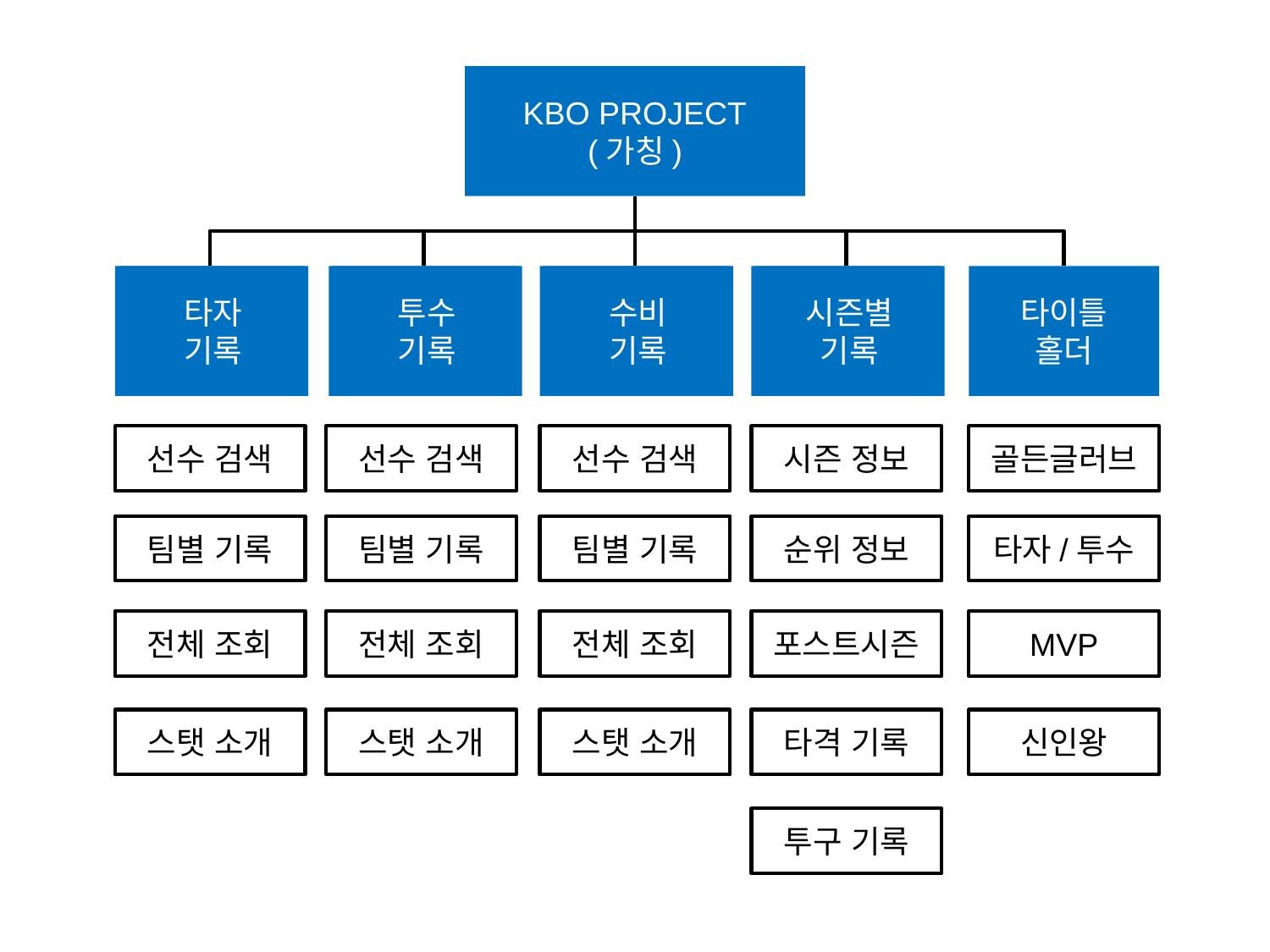

KBO PROJECT
(가칭)
타자
기록
타자
기록
투수
기록
투수
기록
수비
기록
수비
기록
시즌별
기록
시즌별
기록
타이틀
홀더
선수 검색
선수 검색
선수 검색
시즌 정보
골든글러브
팀별 기록
팀별 기록
팀별 기록
순위 정보
타자/투수
전체 조회
전체 조회
전체 조회
포스트시즌
MVP
스탯 소개
스탯 소개
스탯 소개
타격 기록
신인왕
투구 기록